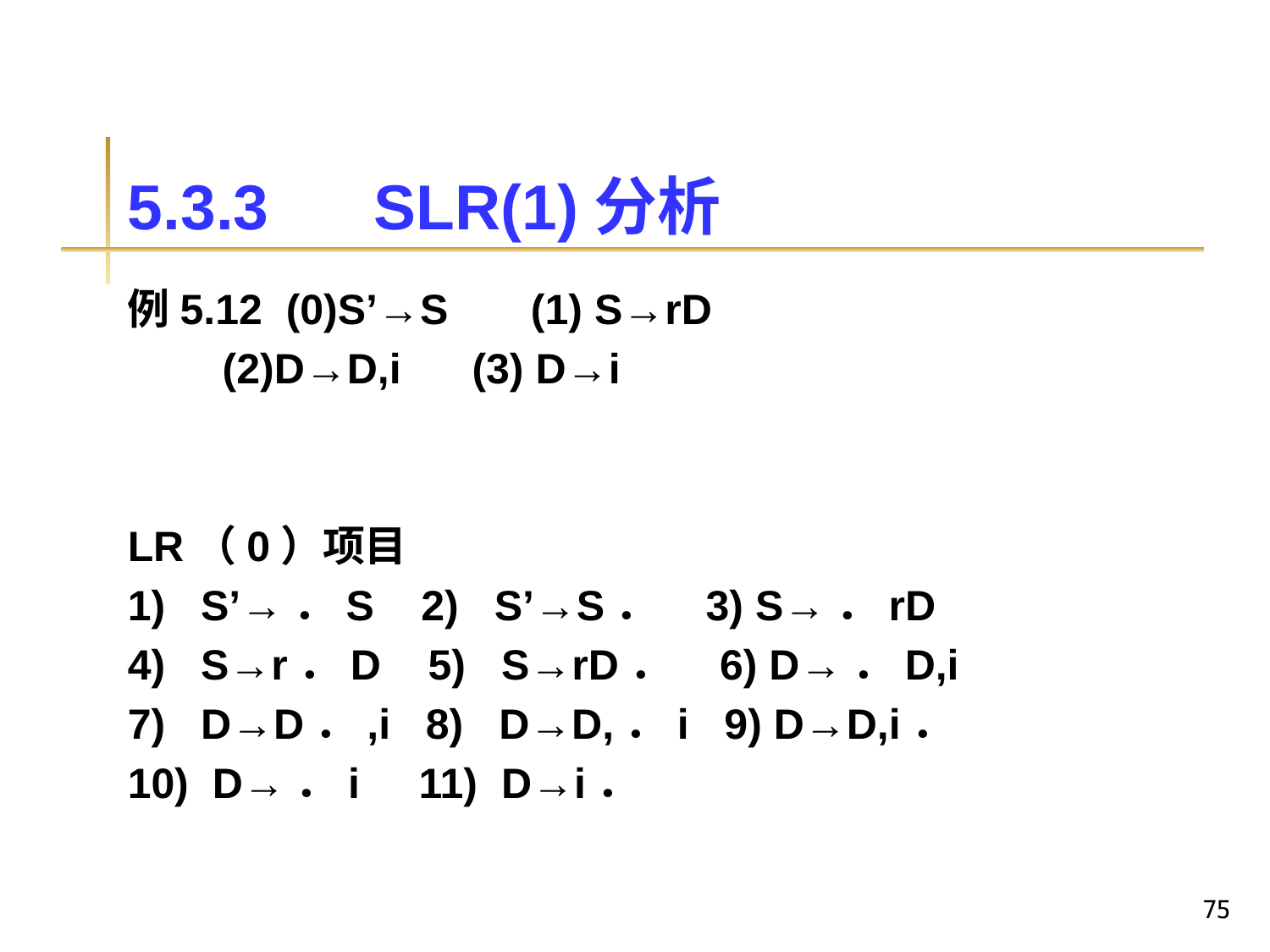

# 5.3.3      SLR(1)分析
例5.12  (0)S’→S       (1) S→rD
        (2)D→D,i      (3) D→i

LR（0）项目
1)   S’→．S    2)   S’→S．    3) S→．rD
4)   S→r．D    5)   S→rD．    6) D→．D,i
7)   D→D．,i   8)   D→D,．i   9) D→D,i．
10)  D→．i     11)  D→i．

75